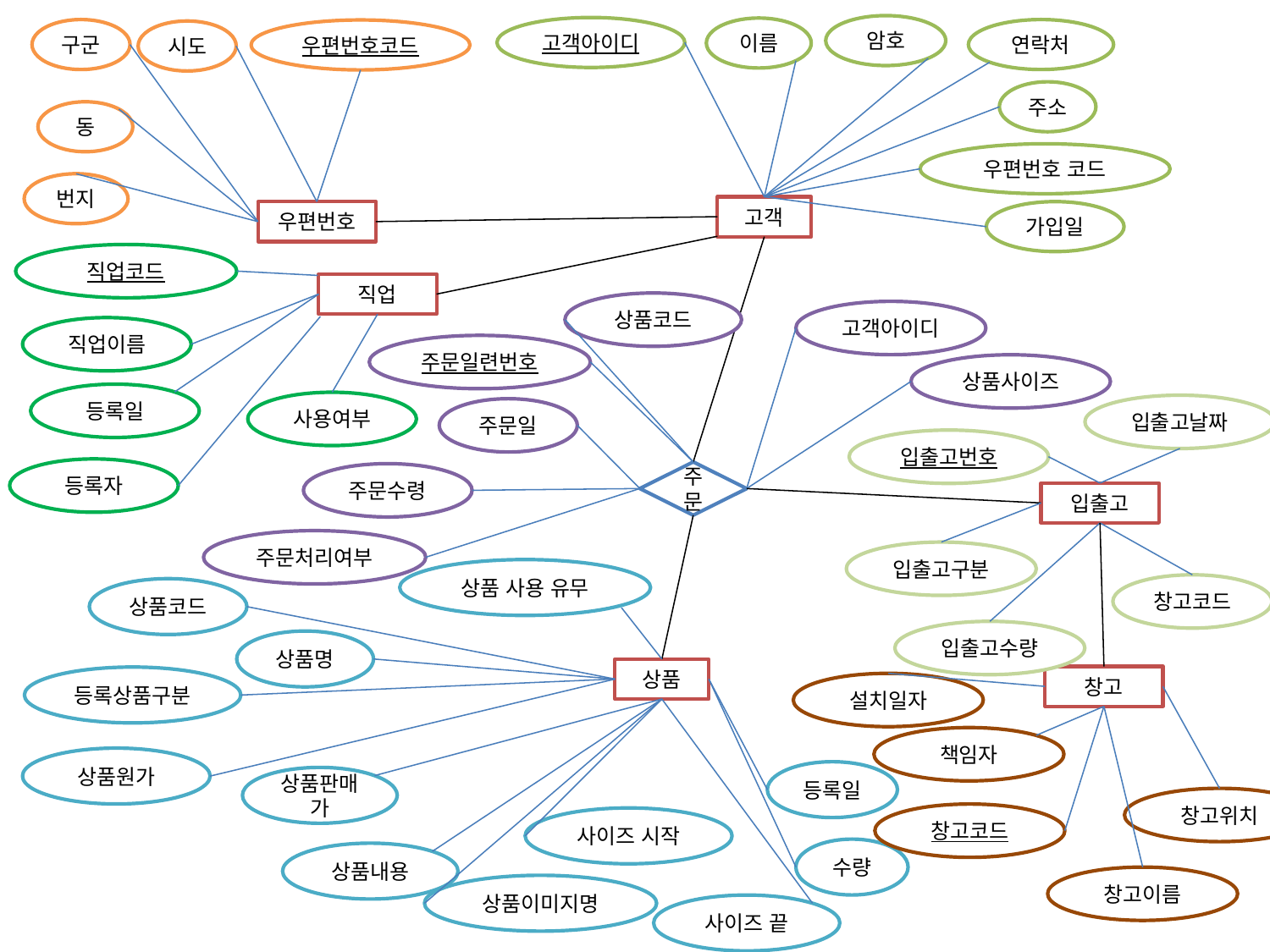

암호
고객아이디
이름
구군
연락처
우편번호코드
시도
주소
동
우편번호 코드
번지
고객
우편번호
가입일
직업코드
직업
상품코드
고객아이디
직업이름
주문일련번호
상품사이즈
등록일
사용여부
입출고날짜
주문일
입출고번호
등록자
주문
주문수령
입출고
주문처리여부
입출고구분
상품 사용 유무
창고코드
상품코드
입출고수량
상품명
상품
창고
등록상품구분
설치일자
책임자
상품원가
등록일
상품판매가
창고위치
창고코드
사이즈 시작
수량
상품내용
창고이름
상품이미지명
사이즈 끝